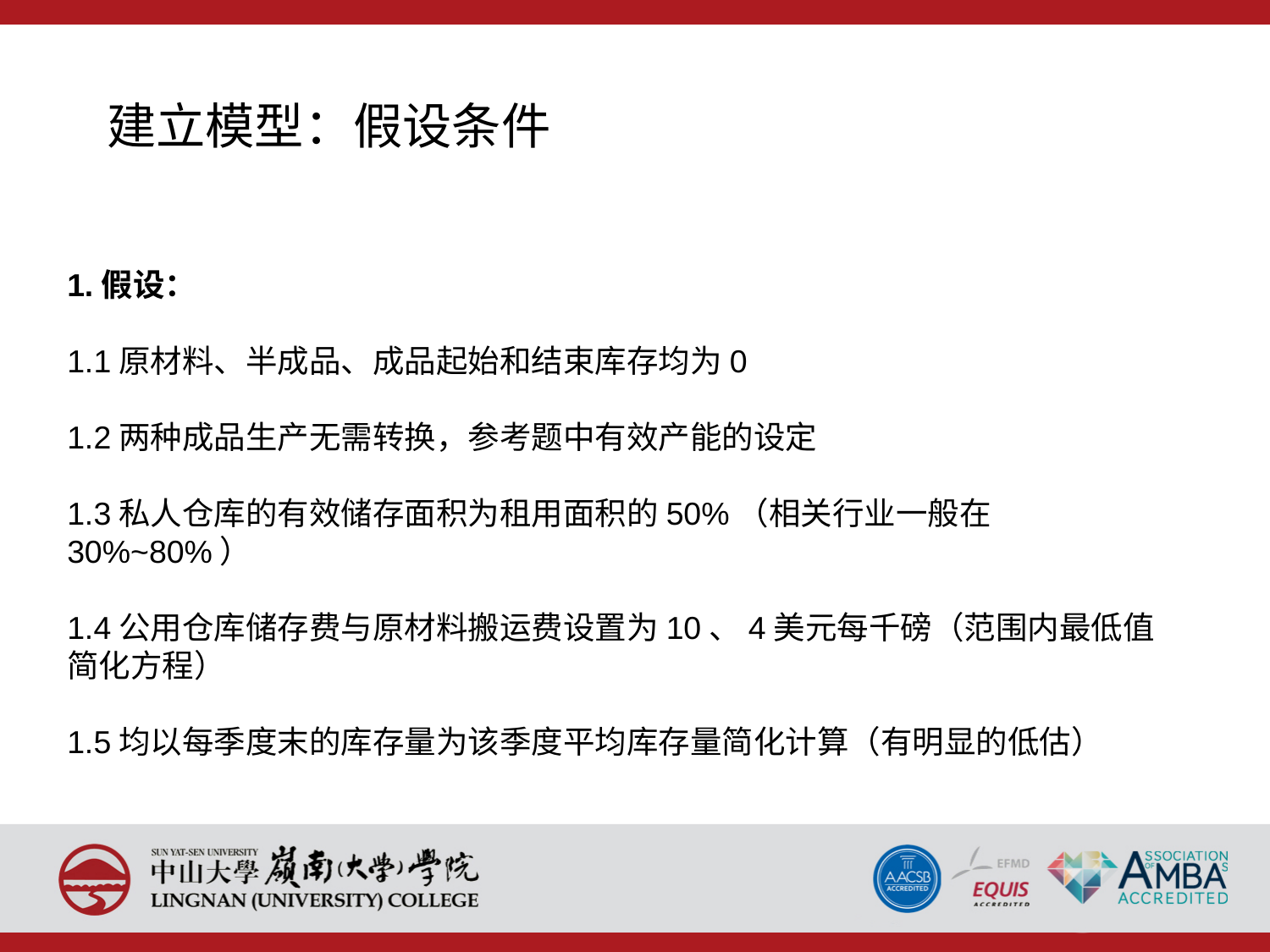

建立模型：假设条件
1.假设：

1.1原材料、半成品、成品起始和结束库存均为0

1.2两种成品生产无需转换，参考题中有效产能的设定

1.3私人仓库的有效储存面积为租用面积的50%（相关行业一般在30%~80%）

1.4公用仓库储存费与原材料搬运费设置为10、4美元每千磅（范围内最低值简化方程）

1.5均以每季度末的库存量为该季度平均库存量简化计算（有明显的低估）